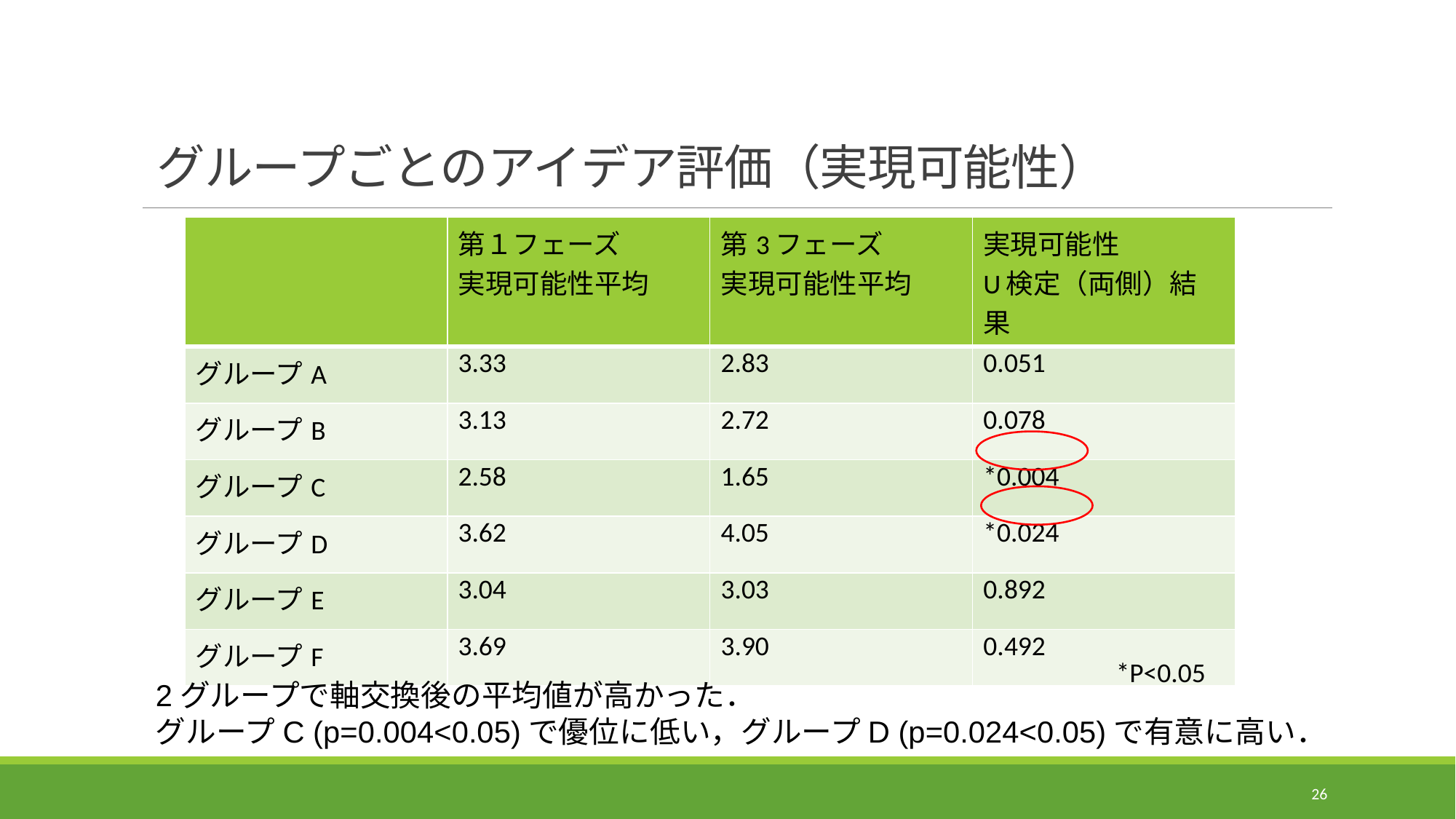

# グループごとのアイデア評価（実現可能性）
|  | 第１フェーズ 実現可能性平均 | 第3フェーズ 実現可能性平均 | 実現可能性 U検定（両側）結果 |
| --- | --- | --- | --- |
| グループA | 3.33 | 2.83 | 0.051 |
| グループB | 3.13 | 2.72 | 0.078 |
| グループC | 2.58 | 1.65 | \*0.004 |
| グループD | 3.62 | 4.05 | \*0.024 |
| グループE | 3.04 | 3.03 | 0.892 |
| グループF | 3.69 | 3.90 | 0.492 |

*P<0.05
2グループで軸交換後の平均値が高かった．
グループC (p=0.004<0.05)で優位に低い，グループD (p=0.024<0.05)で有意に高い．
26